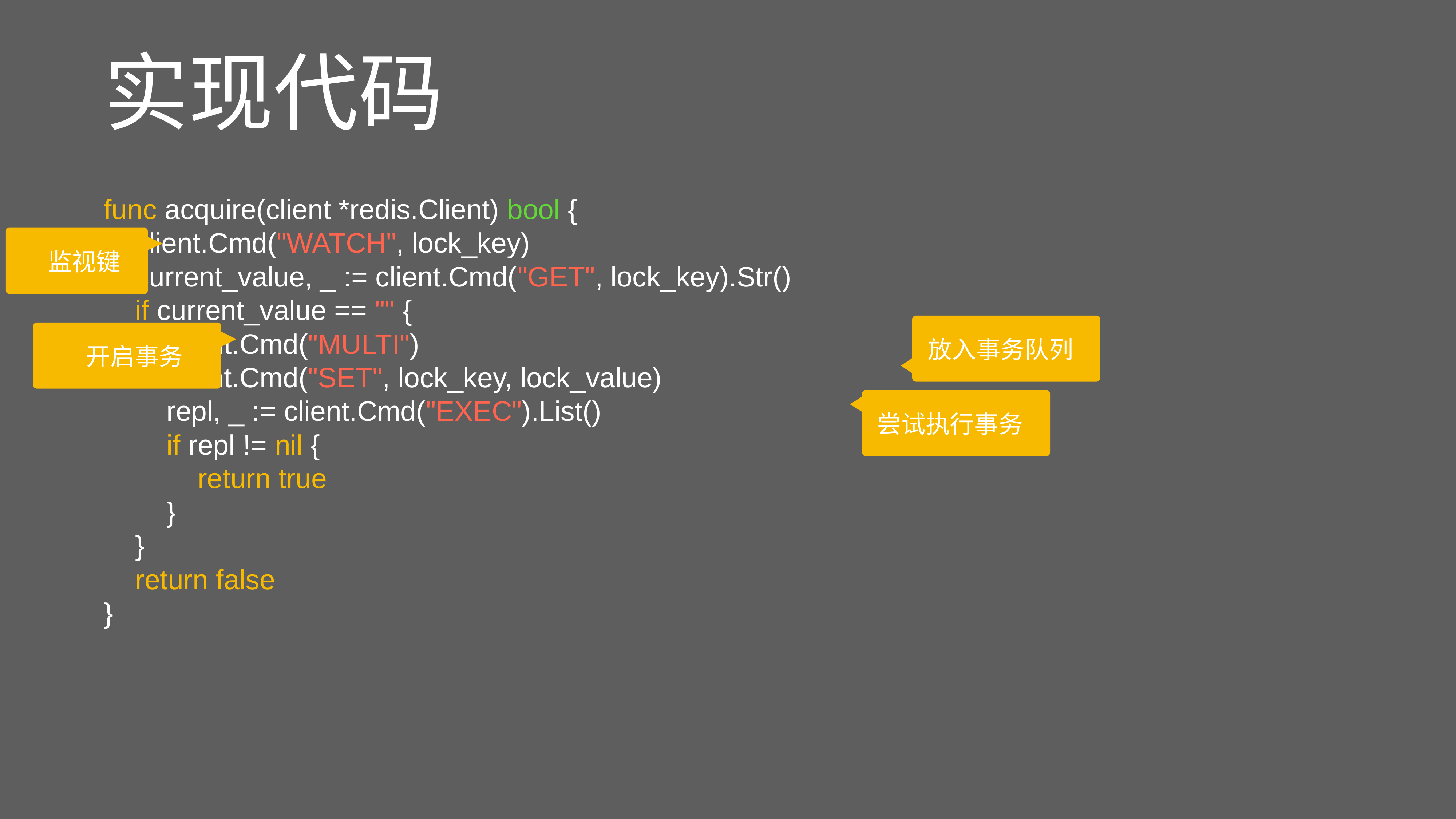

# 实现代码
func acquire(client *redis.Client) bool {
    client.Cmd("WATCH", lock_key)
    current_value, _ := client.Cmd("GET", lock_key).Str()
    if current_value == "" {
        client.Cmd("MULTI")
        client.Cmd("SET", lock_key, lock_value)
        repl, _ := client.Cmd("EXEC").List()
        if repl != nil {
            return true
        }
    }
    return false
}
监视键
放入事务队列
开启事务
尝试执行事务